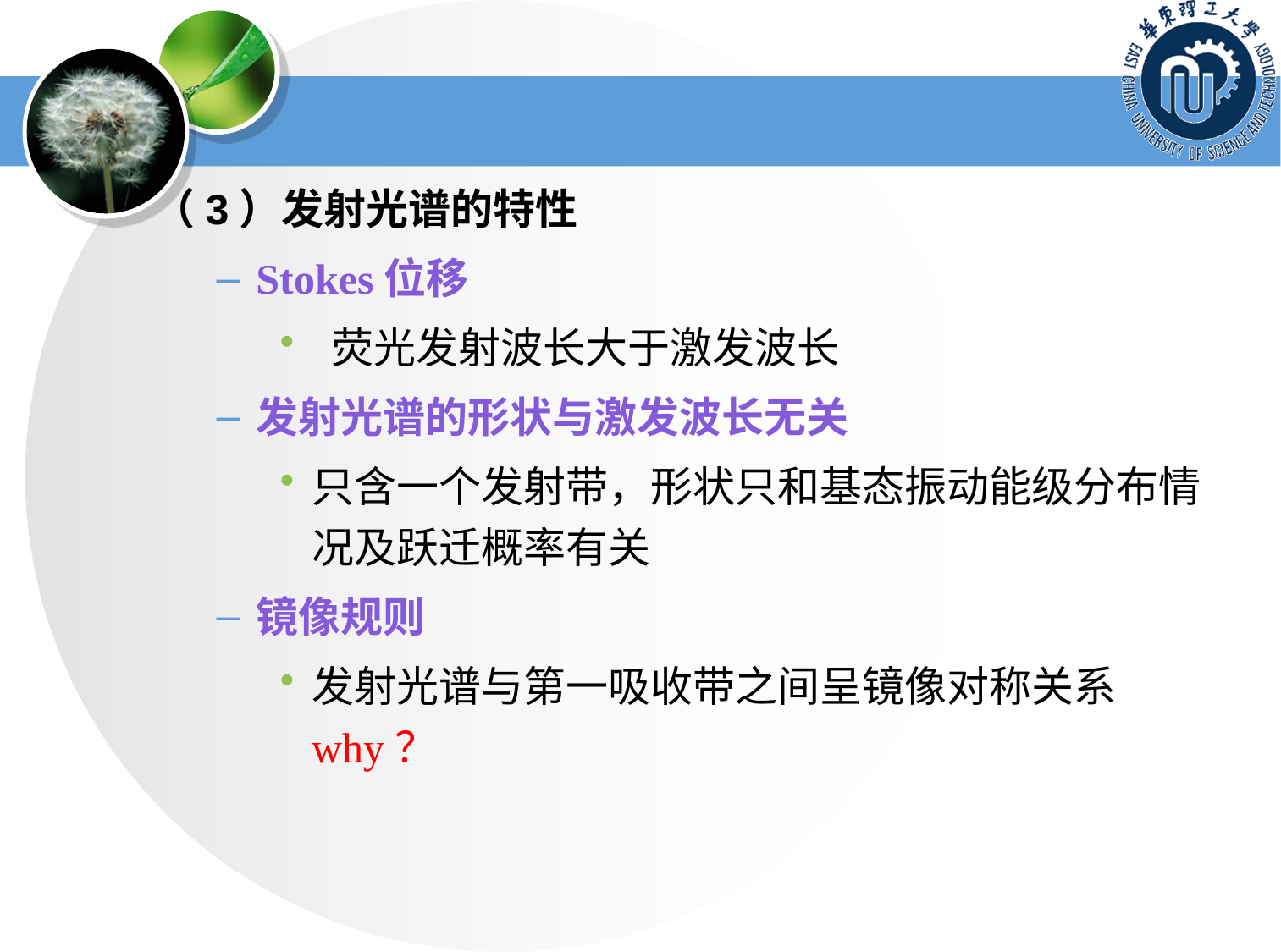

（3）发射光谱的特性
Stokes位移
 荧光发射波长大于激发波长
发射光谱的形状与激发波长无关
只含一个发射带，形状只和基态振动能级分布情况及跃迁概率有关
镜像规则
发射光谱与第一吸收带之间呈镜像对称关系 why？